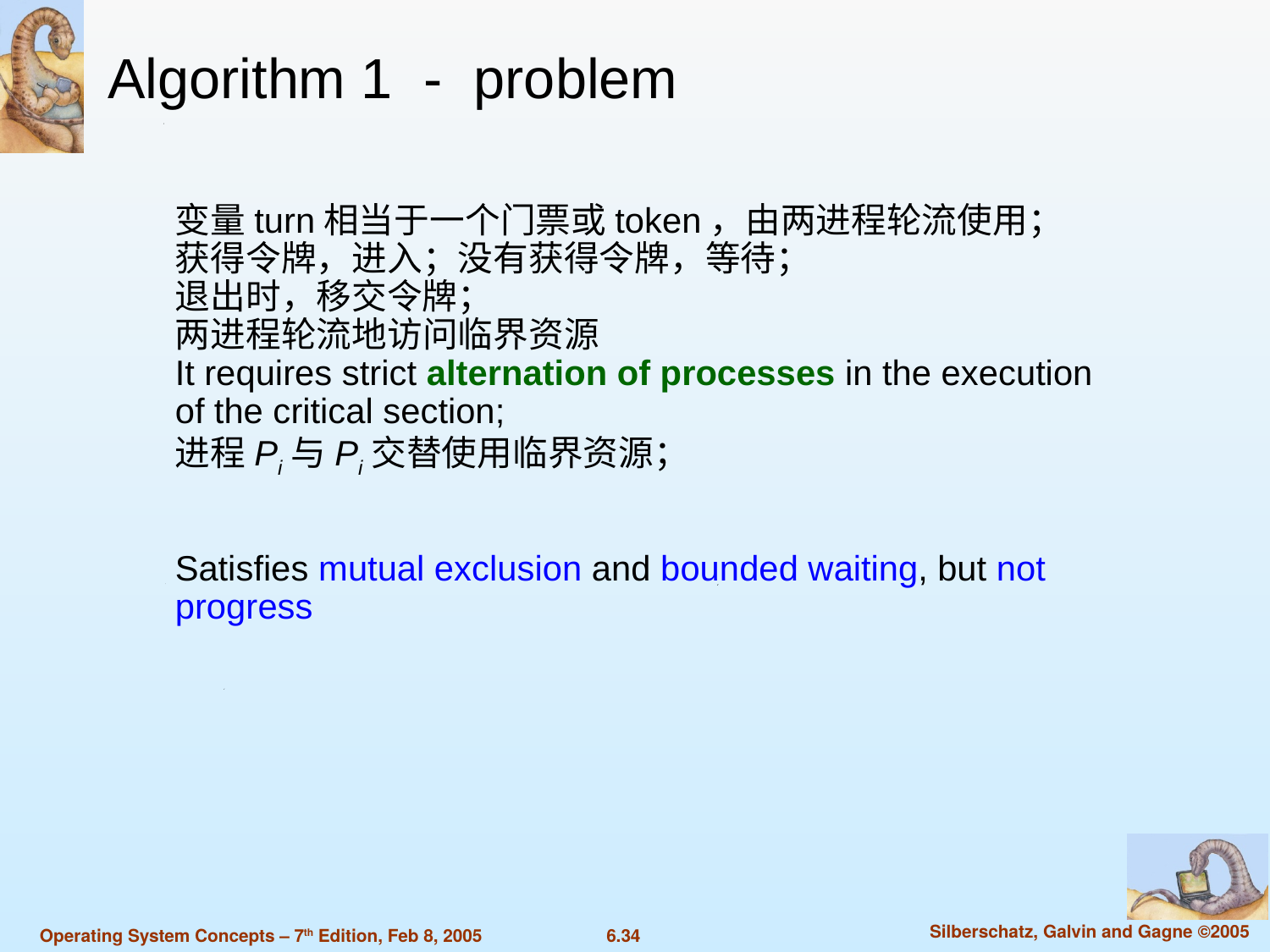

Algorithm 1  -  problem
变量turn相当于一个门票或token，由两进程轮流使用；
获得令牌，进入；没有获得令牌，等待；
退出时，移交令牌；
两进程轮流地访问临界资源
It requires strict alternation of processes in the execution of the critical section;
进程Pi与Pi交替使用临界资源；

Satisfies mutual exclusion and bounded waiting, but not progress